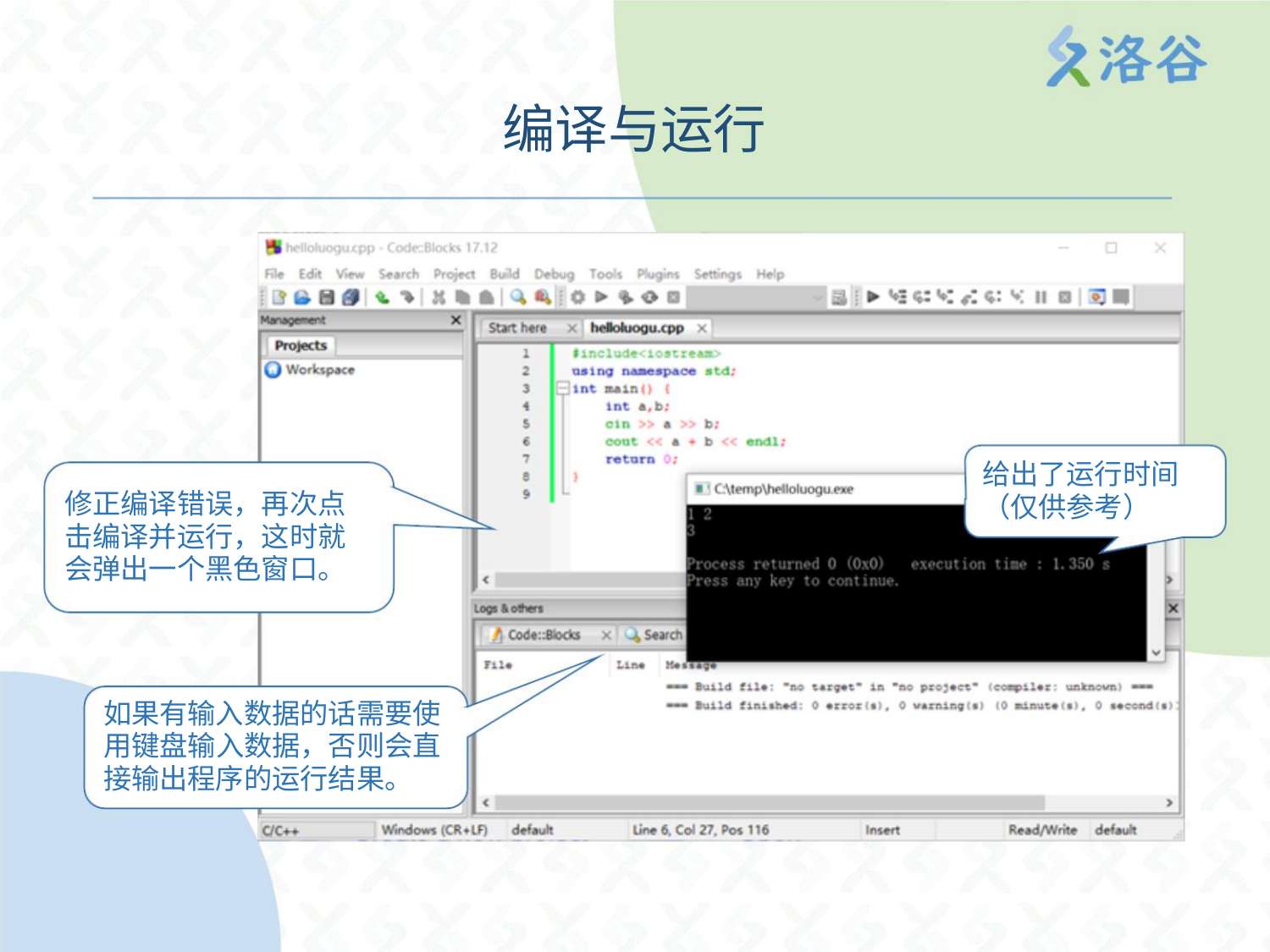

编译与运行
给出了运行时间
（仅供参考）
修正编译错误，再次点
击编译并运行，这时就
会弹出一个黑色窗口。
如果有输入数据的话需要使
用键盘输入数据，否则会直
接输出程序的运行结果。